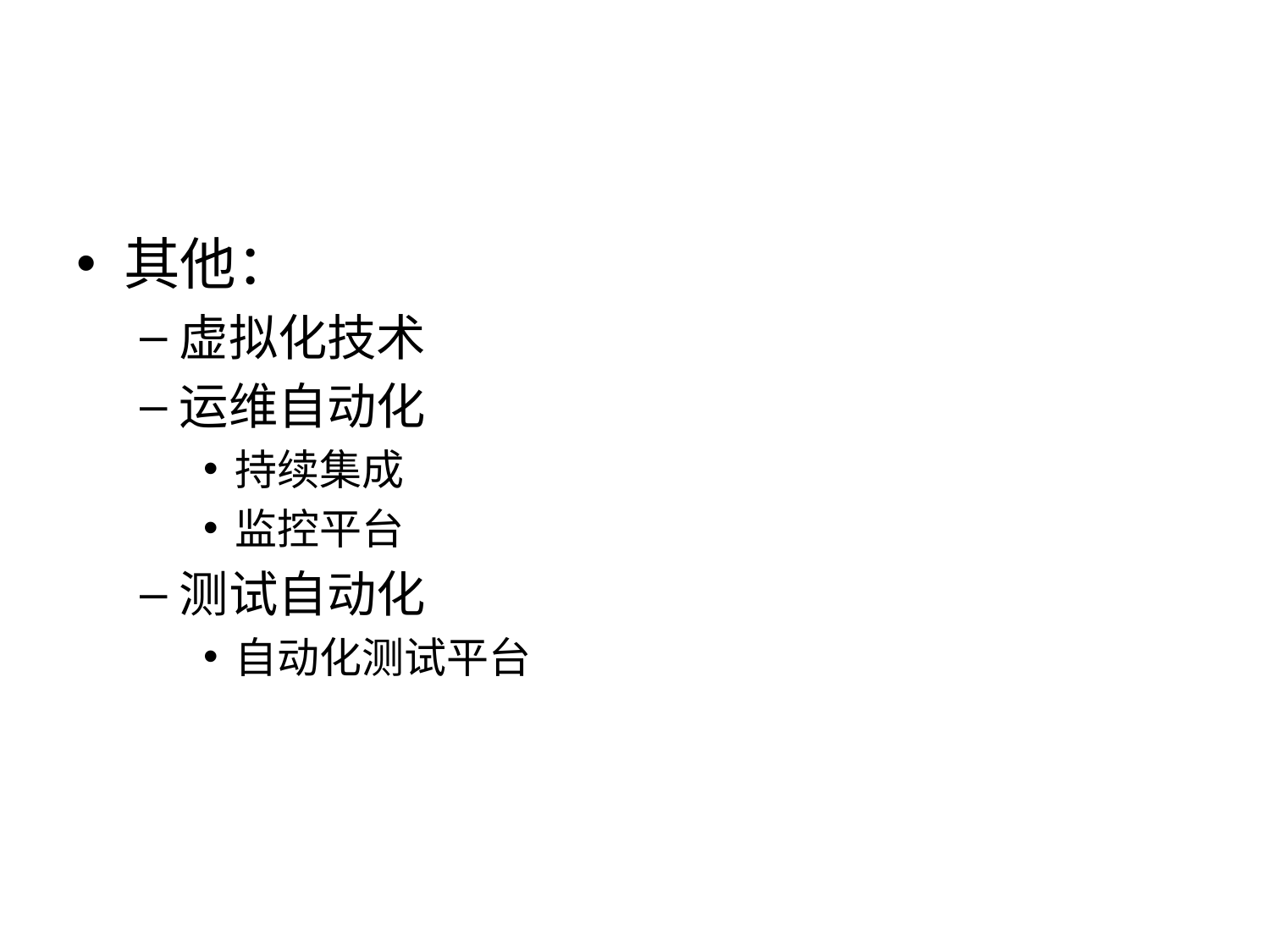

#
其他：
虚拟化技术
运维自动化
持续集成
监控平台
测试自动化
自动化测试平台